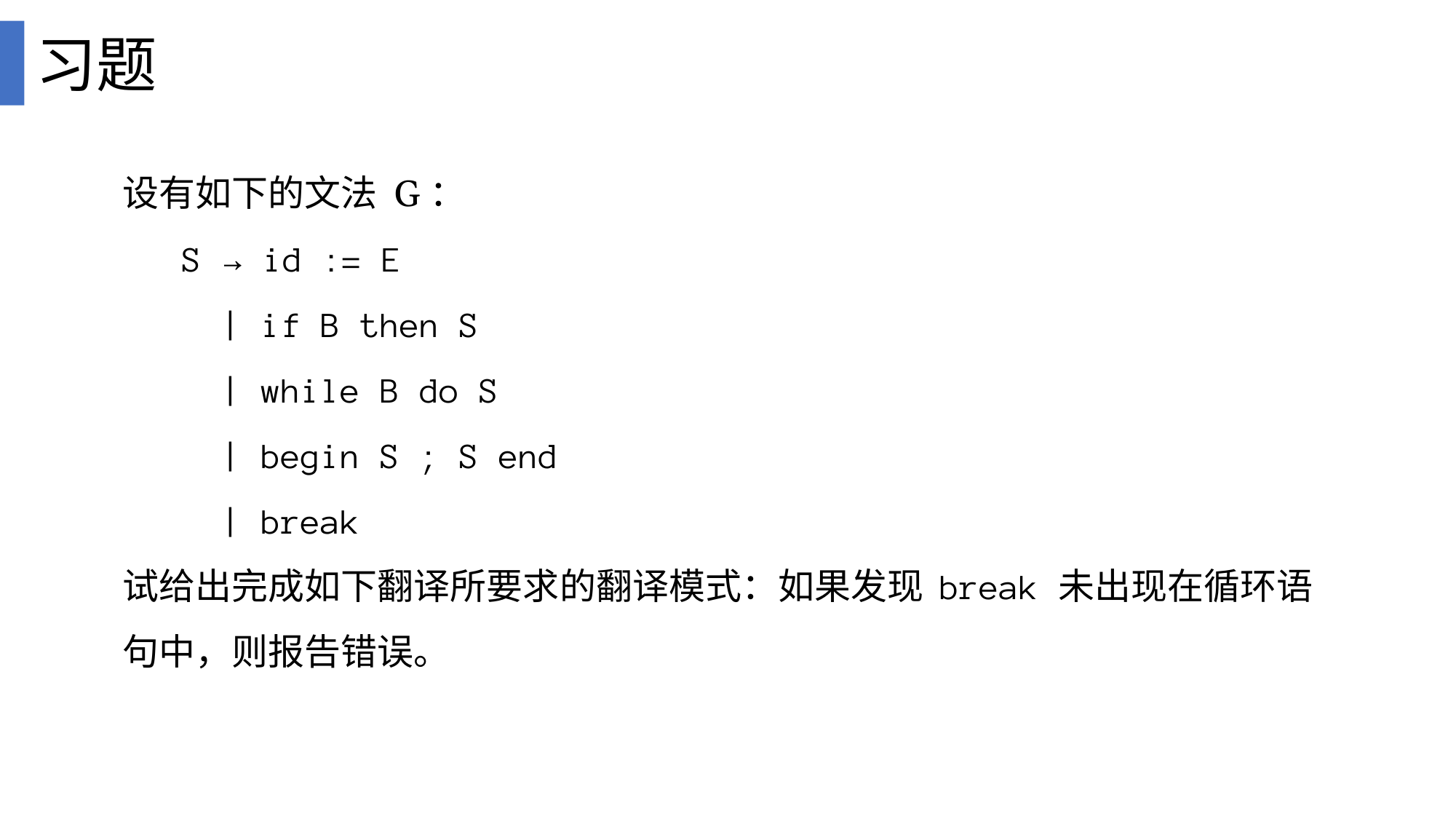

习题
设有如下的文法 G：
   S → id := E
     | if B then S
     | while B do S
     | begin S ; S end
     | break
试给出完成如下翻译所要求的翻译模式：如果发现 break 未出现在循环语句中，则报告错误。